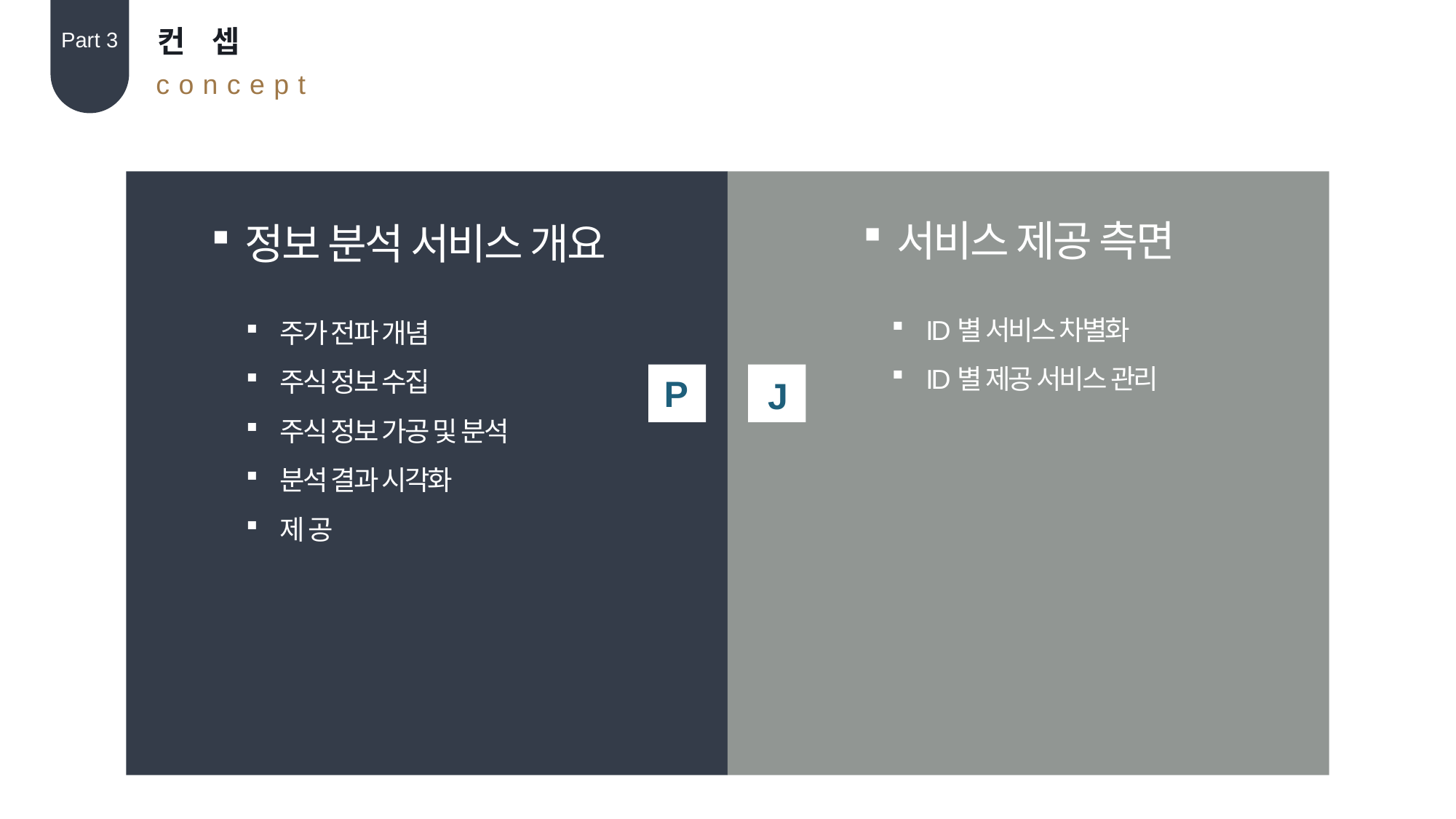

컨 셉
Part 3
concept

서비스 제공 측면
정보 분석 서비스 개요

ID별 서비스 차별화
ID별 제공 서비스 관리
주가 전파 개념
주식 정보 수집
주식 정보 가공 및 분석
분석 결과 시각화
제 공

P
 J